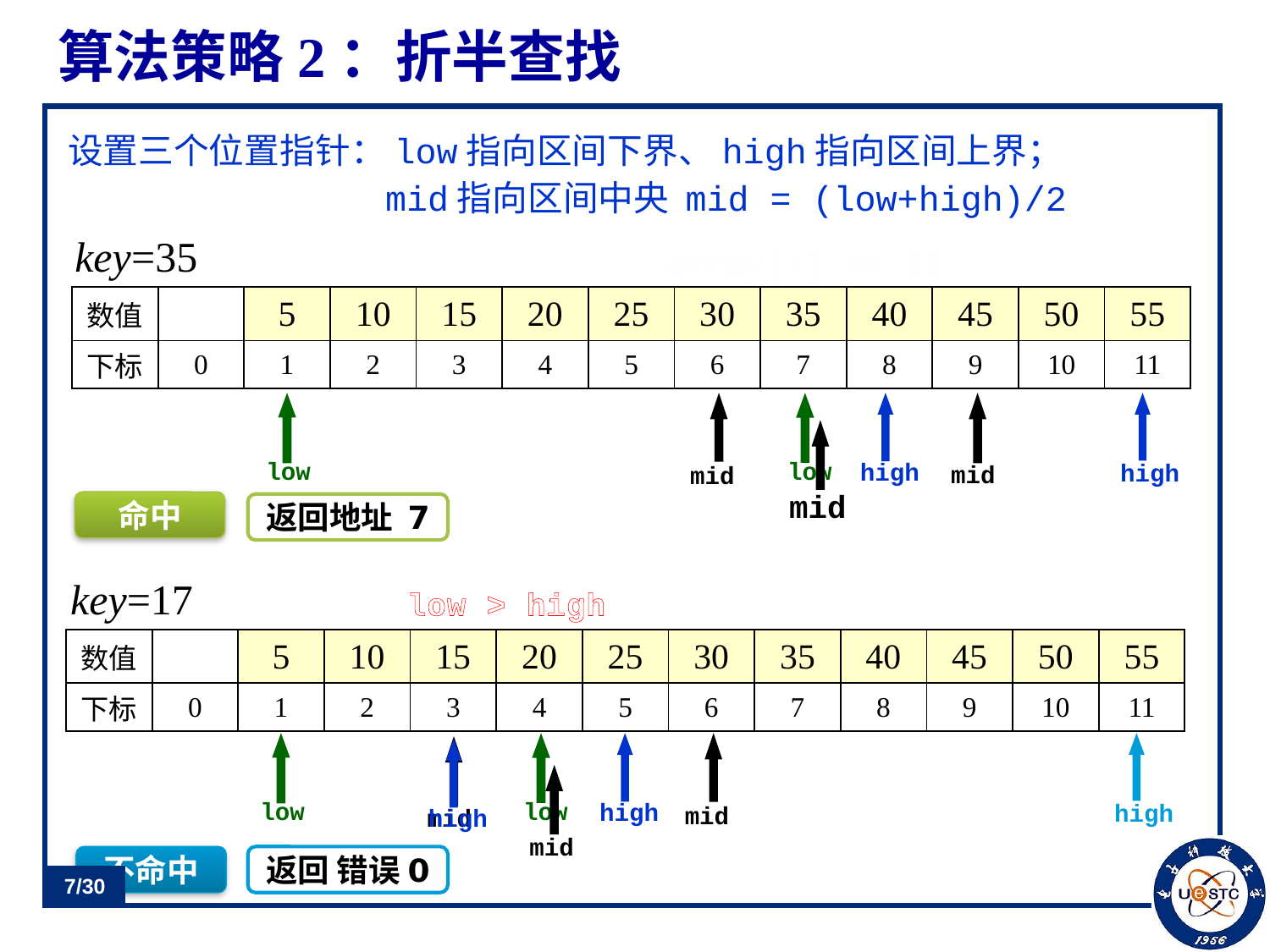

# 算法策略2：折半查找
设置三个位置指针：low指向区间下界、high指向区间上界；
               mid指向区间中央 mid = (low+high)/2
key=35
array[7] == 35
| 数值 |  | 5 | 10 | 15 | 20 | 25 | 30 | 35 | 40 | 45 | 50 | 55 |
| --- | --- | --- | --- | --- | --- | --- | --- | --- | --- | --- | --- | --- |
| 下标 | 0 | 1 | 2 | 3 | 4 | 5 | 6 | 7 | 8 | 9 | 10 | 11 |

low

low

mid

high

high

mid

mid
命中
返回地址 7
key=17
low > high
| 数值 |  | 5 | 10 | 15 | 20 | 25 | 30 | 35 | 40 | 45 | 50 | 55 |
| --- | --- | --- | --- | --- | --- | --- | --- | --- | --- | --- | --- | --- |
| 下标 | 0 | 1 | 2 | 3 | 4 | 5 | 6 | 7 | 8 | 9 | 10 | 11 |

mid

low

low

high

high

mid

high

mid
不命中
返回 错误0
7/30